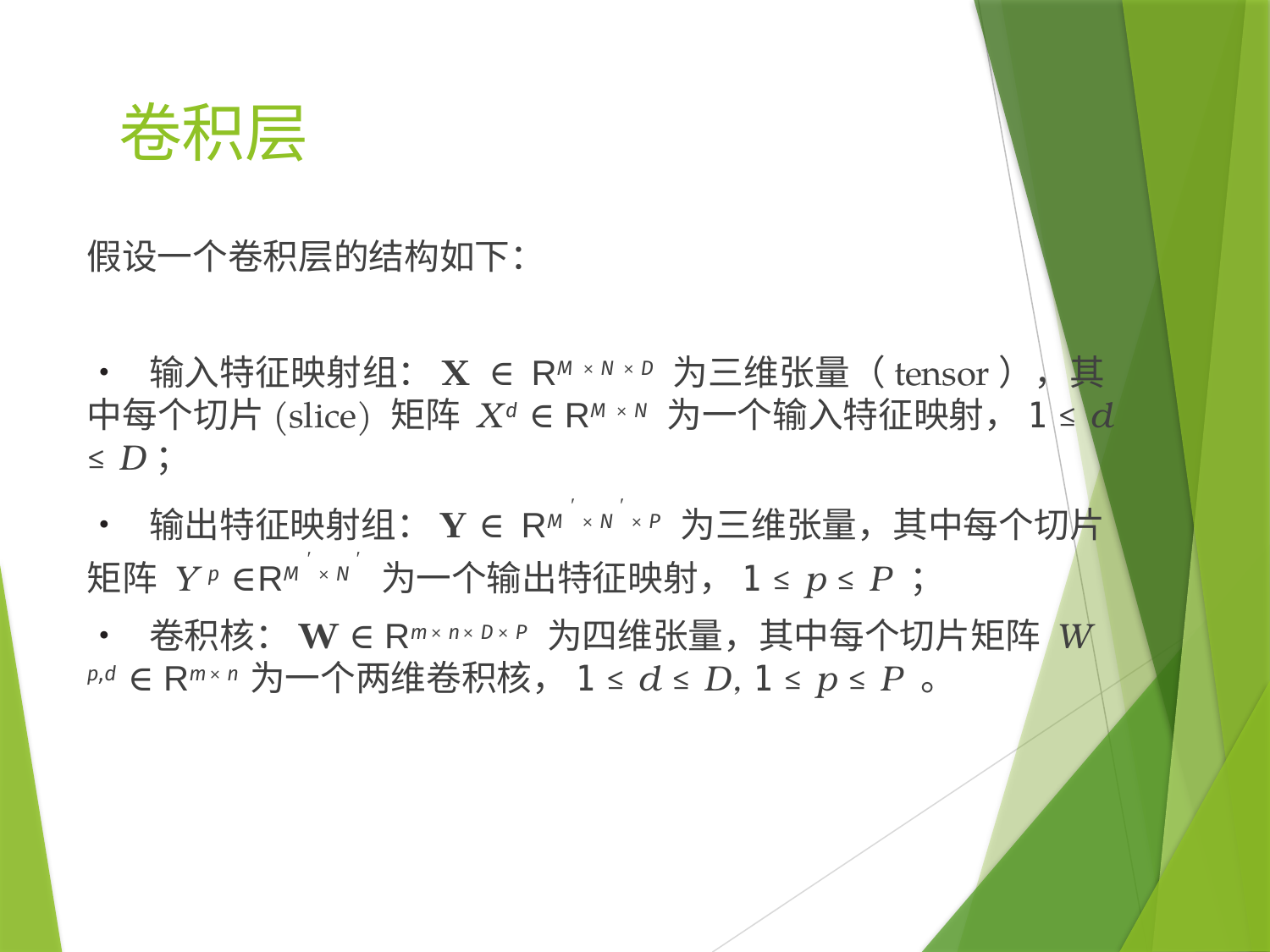

# 卷积层
假设一个卷积层的结构如下：

•  输入特征映射组：X  ∈  RM ×N ×D 为三维张量（tensor），其中每个切片(slice) 矩阵 Xd  ∈ RM ×N 为一个输入特征映射，1 ≤ d ≤ D；
•  输出特征映射组：Y ∈  RM′ ×N′ ×P  为三维张量，其中每个切片矩阵 Y p  ∈RM′ ×N′  为一个输出特征映射，1 ≤ p ≤ P ；
•  卷积核：W ∈ Rm×n×D×P  为四维张量，其中每个切片矩阵 W p,d  ∈ Rm×n为一个两维卷积核，1 ≤ d ≤ D, 1 ≤ p ≤ P 。